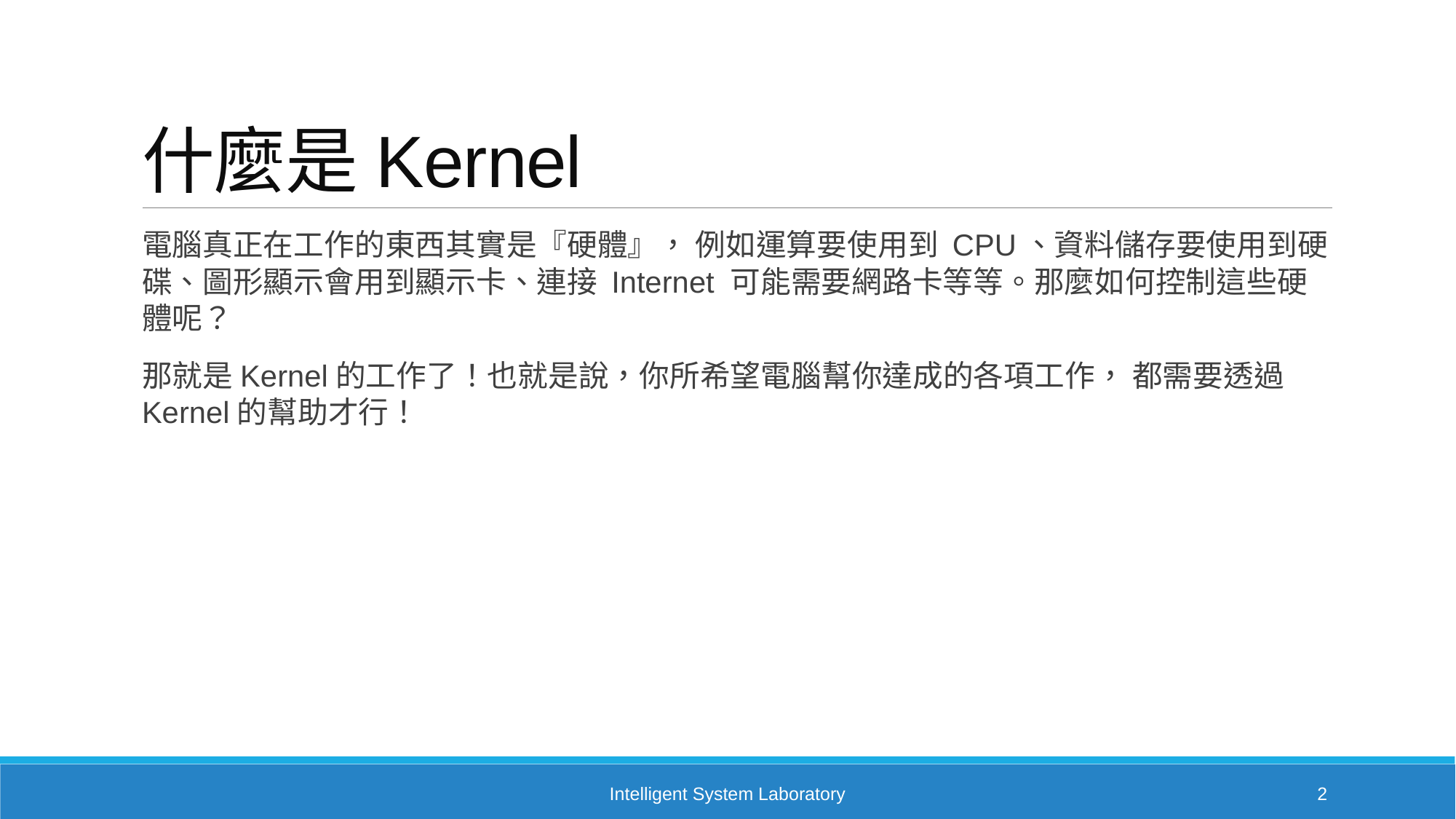

# 什麼是Kernel
電腦真正在工作的東西其實是『硬體』， 例如運算要使用到 CPU、資料儲存要使用到硬碟、圖形顯示會用到顯示卡、連接 Internet 可能需要網路卡等等。那麼如何控制這些硬體呢？
那就是Kernel的工作了！也就是說，你所希望電腦幫你達成的各項工作， 都需要透過Kernel的幫助才行！
Intelligent System Laboratory
2